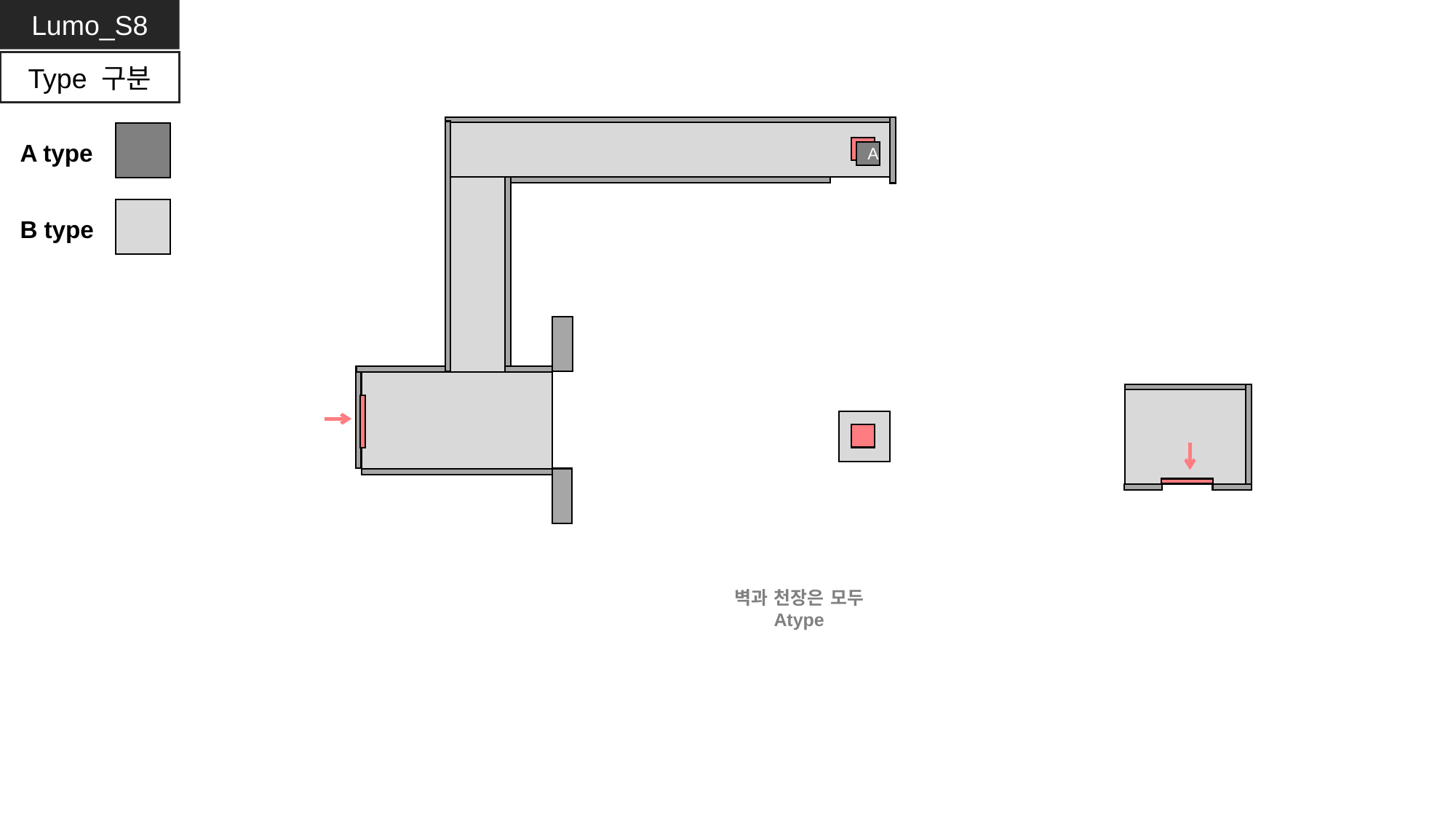

Lumo_S8
Type 구분

A type

B type

A

벽과 천장은 모두 Atype